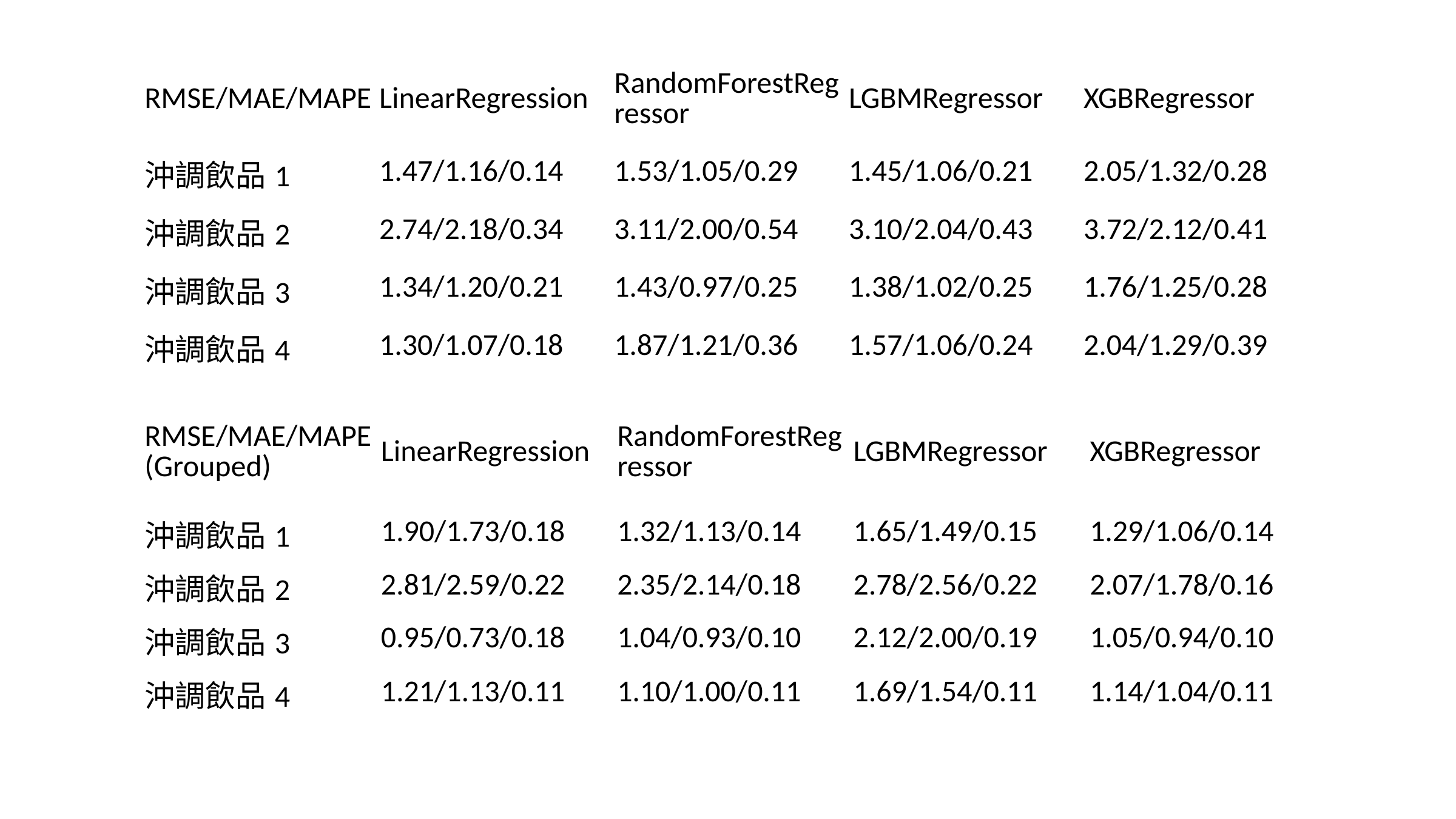

| RMSE/MAE/MAPE | LinearRegression | RandomForestRegressor | LGBMRegressor | XGBRegressor |
| --- | --- | --- | --- | --- |
| 沖調飲品1 | 1.47/1.16/0.14 | 1.53/1.05/0.29 | 1.45/1.06/0.21 | 2.05/1.32/0.28 |
| 沖調飲品2 | 2.74/2.18/0.34 | 3.11/2.00/0.54 | 3.10/2.04/0.43 | 3.72/2.12/0.41 |
| 沖調飲品3 | 1.34/1.20/0.21 | 1.43/0.97/0.25 | 1.38/1.02/0.25 | 1.76/1.25/0.28 |
| 沖調飲品4 | 1.30/1.07/0.18 | 1.87/1.21/0.36 | 1.57/1.06/0.24 | 2.04/1.29/0.39 |
| RMSE/MAE/MAPE (Grouped) | LinearRegression | RandomForestRegressor | LGBMRegressor | XGBRegressor |
| --- | --- | --- | --- | --- |
| 沖調飲品1 | 1.90/1.73/0.18 | 1.32/1.13/0.14 | 1.65/1.49/0.15 | 1.29/1.06/0.14 |
| 沖調飲品2 | 2.81/2.59/0.22 | 2.35/2.14/0.18 | 2.78/2.56/0.22 | 2.07/1.78/0.16 |
| 沖調飲品3 | 0.95/0.73/0.18 | 1.04/0.93/0.10 | 2.12/2.00/0.19 | 1.05/0.94/0.10 |
| 沖調飲品4 | 1.21/1.13/0.11 | 1.10/1.00/0.11 | 1.69/1.54/0.11 | 1.14/1.04/0.11 |